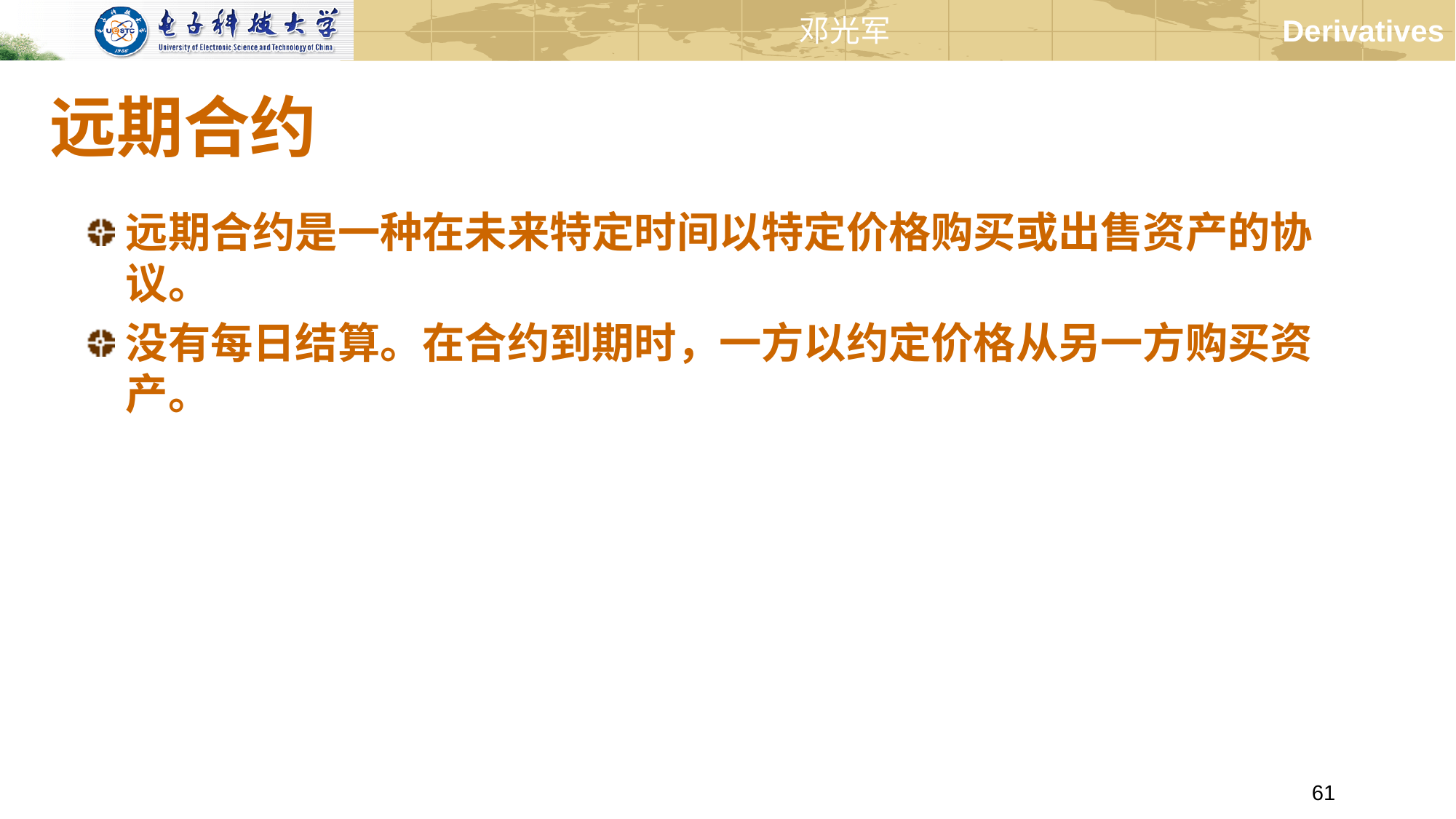

# 远期合约
远期合约是一种在未来特定时间以特定价格购买或出售资产的协议。
没有每日结算。在合约到期时，一方以约定价格从另一方购买资产。